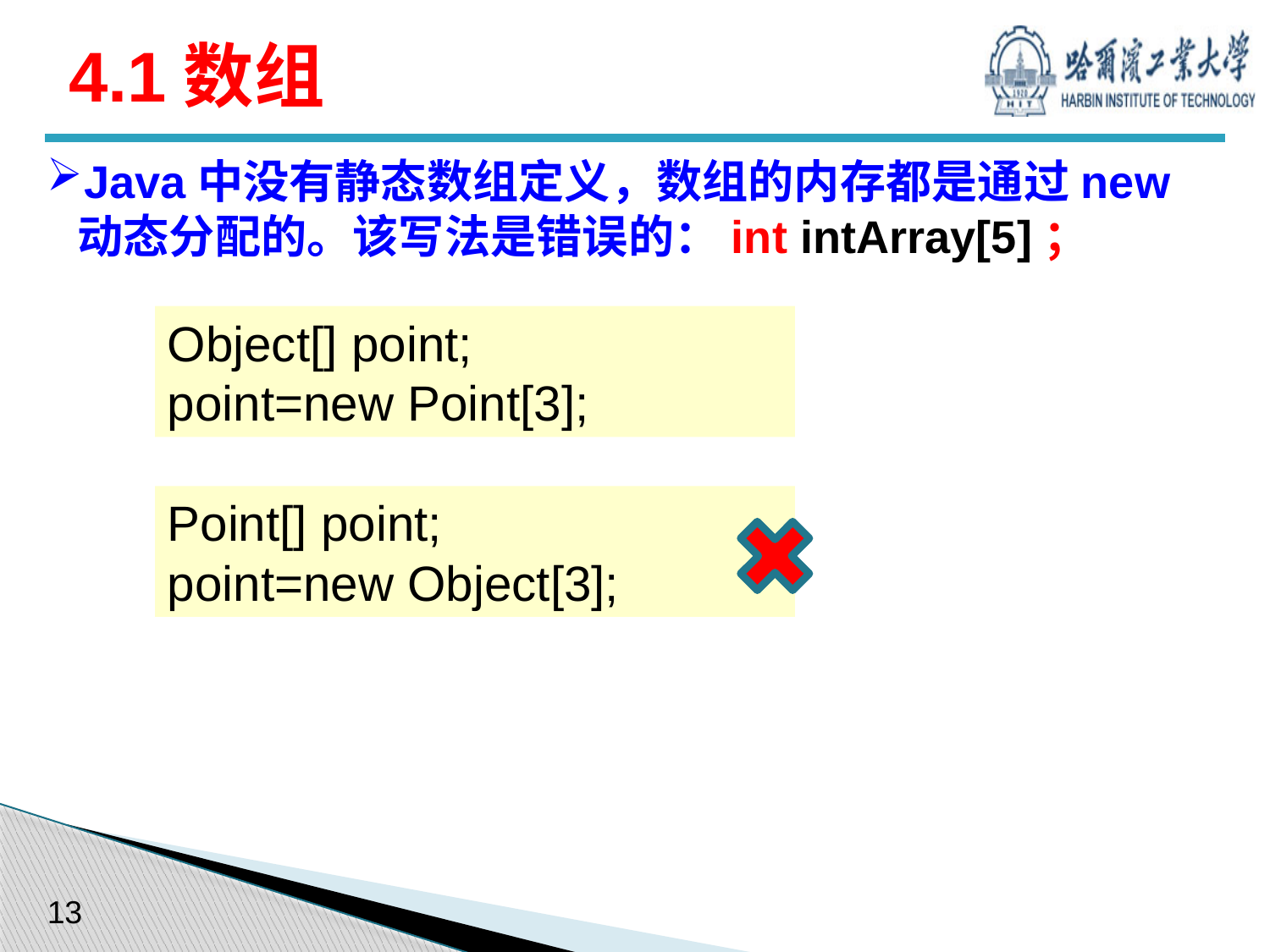

# 4.1数组
Java中没有静态数组定义，数组的内存都是通过new动态分配的。该写法是错误的：int intArray[5]；
Object[] point;
point=new Point[3];
Point[] point;
point=new Object[3];